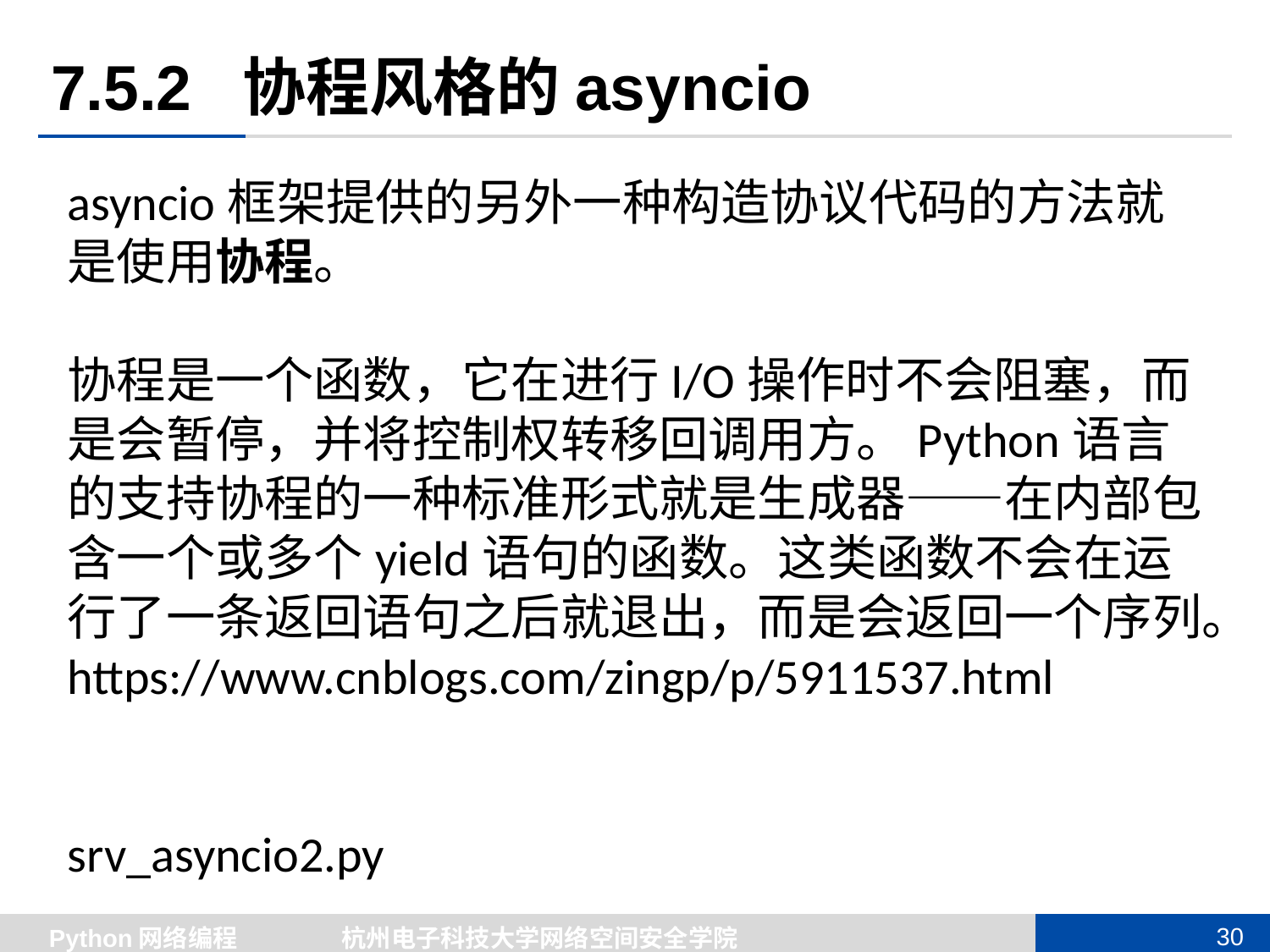

# 7.5.2  协程风格的asyncio
asyncio框架提供的另外一种构造协议代码的方法就是使用协程。

协程是一个函数，它在进行I/O操作时不会阻塞，而是会暂停，并将控制权转移回调用方。Python语言的支持协程的一种标准形式就是生成器——在内部包含一个或多个yield语句的函数。这类函数不会在运行了一条返回语句之后就退出，而是会返回一个序列。
https://www.cnblogs.com/zingp/p/5911537.html

srv_asyncio2.py